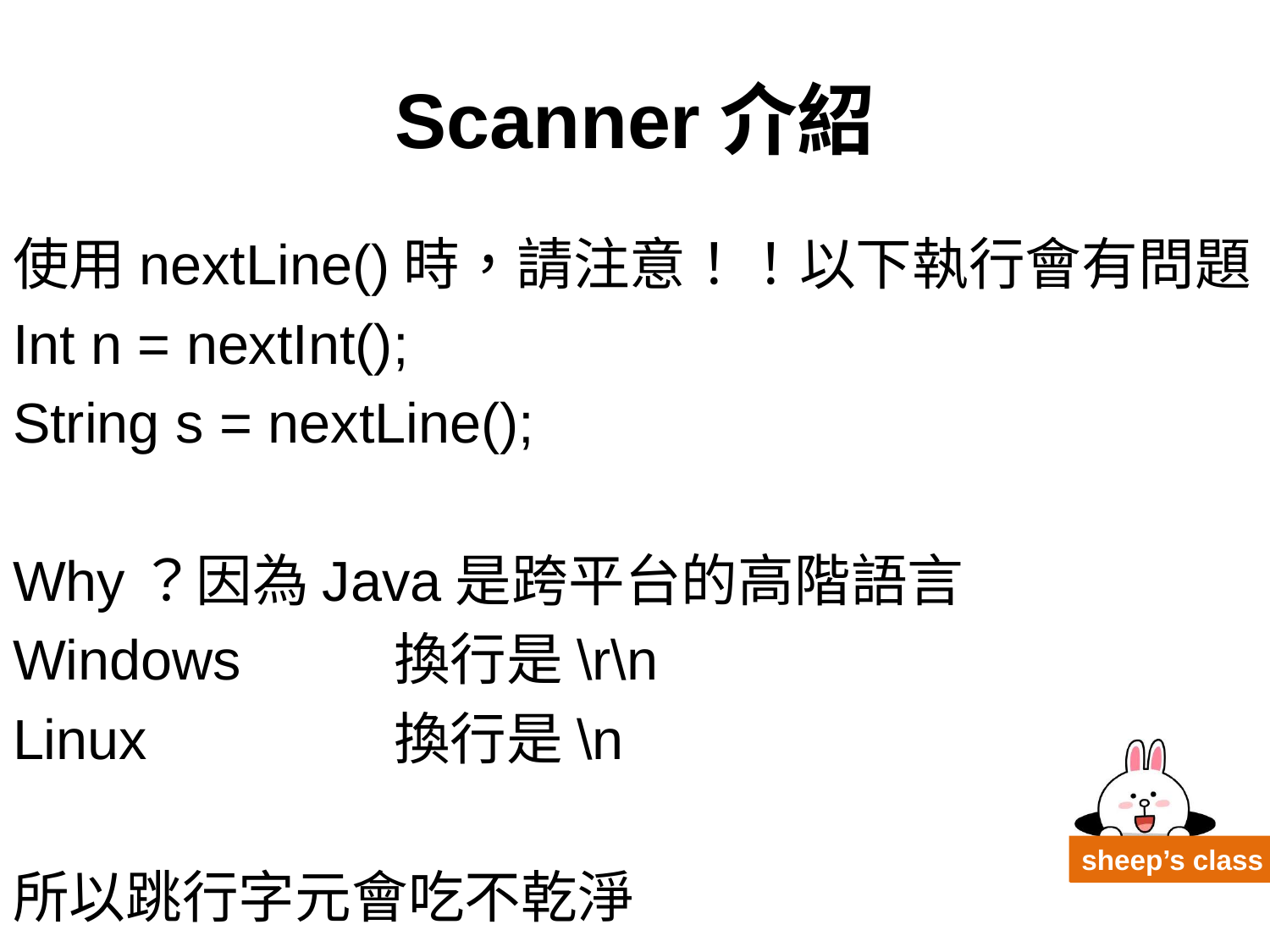

# Scanner介紹
使用nextLine()時，請注意！！以下執行會有問題
Int n = nextInt();
String s = nextLine();

Why？因為Java是跨平台的高階語言
Windows　	換行是\r\n
Linux		換行是\n

所以跳行字元會吃不乾淨